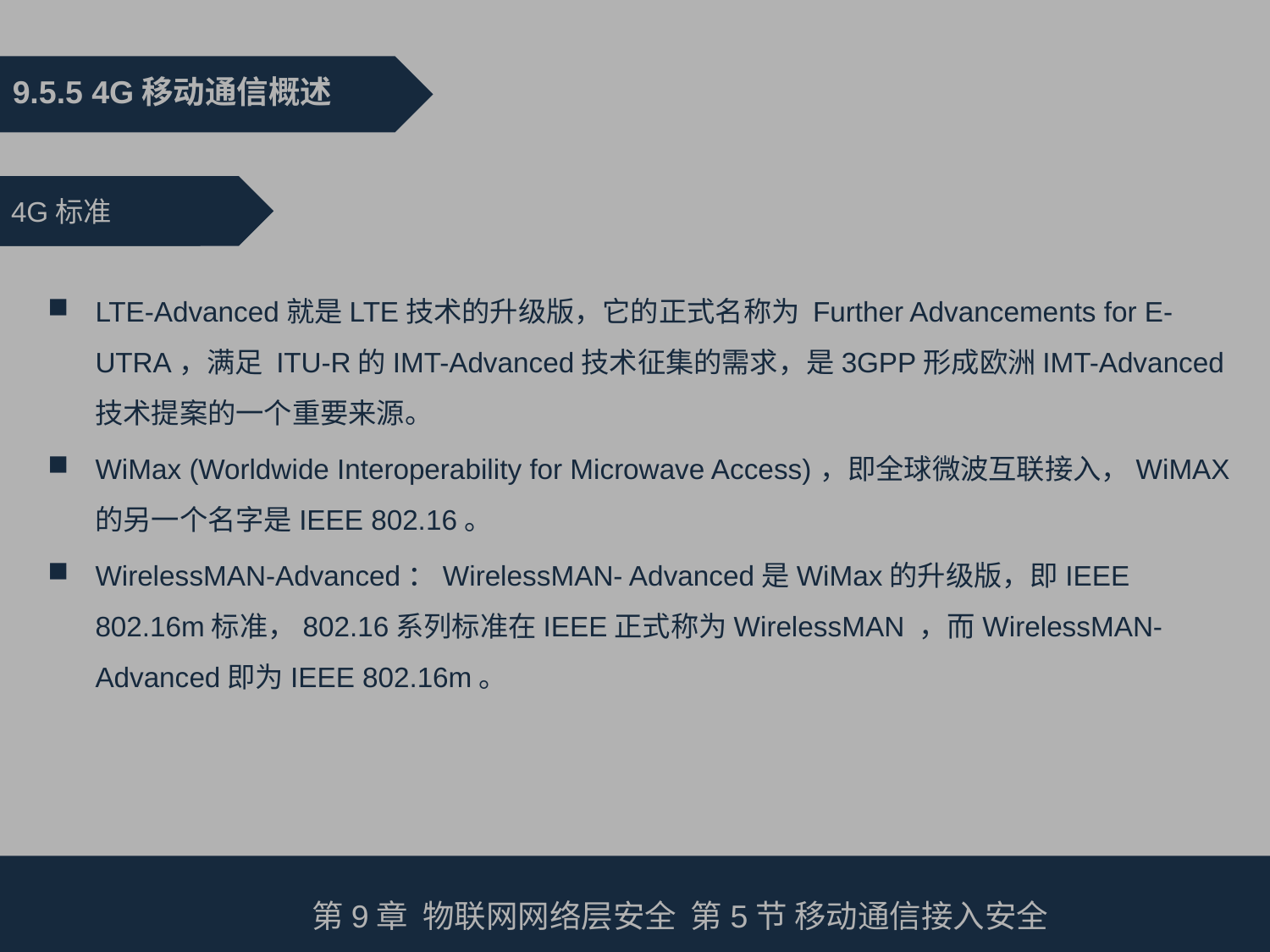

9.5.5 4G移动通信概述
4G标准
LTE-Advanced就是LTE技术的升级版，它的正式名称为 Further Advancements for E-UTRA，满足 ITU-R的IMT-Advanced技术征集的需求，是3GPP形成欧洲IMT-Advanced技术提案的一个重要来源。
WiMax (Worldwide Interoperability for Microwave Access)，即全球微波互联接入，WiMAX的另一个名字是IEEE 802.16。
WirelessMAN-Advanced：WirelessMAN- Advanced是WiMax的升级版，即IEEE 802.16m标准，802.16系列标准在IEEE正式称为WirelessMAN ，而WirelessMAN-Advanced即为IEEE 802.16m。
第9章  物联网网络层安全  第5节 移动通信接入安全